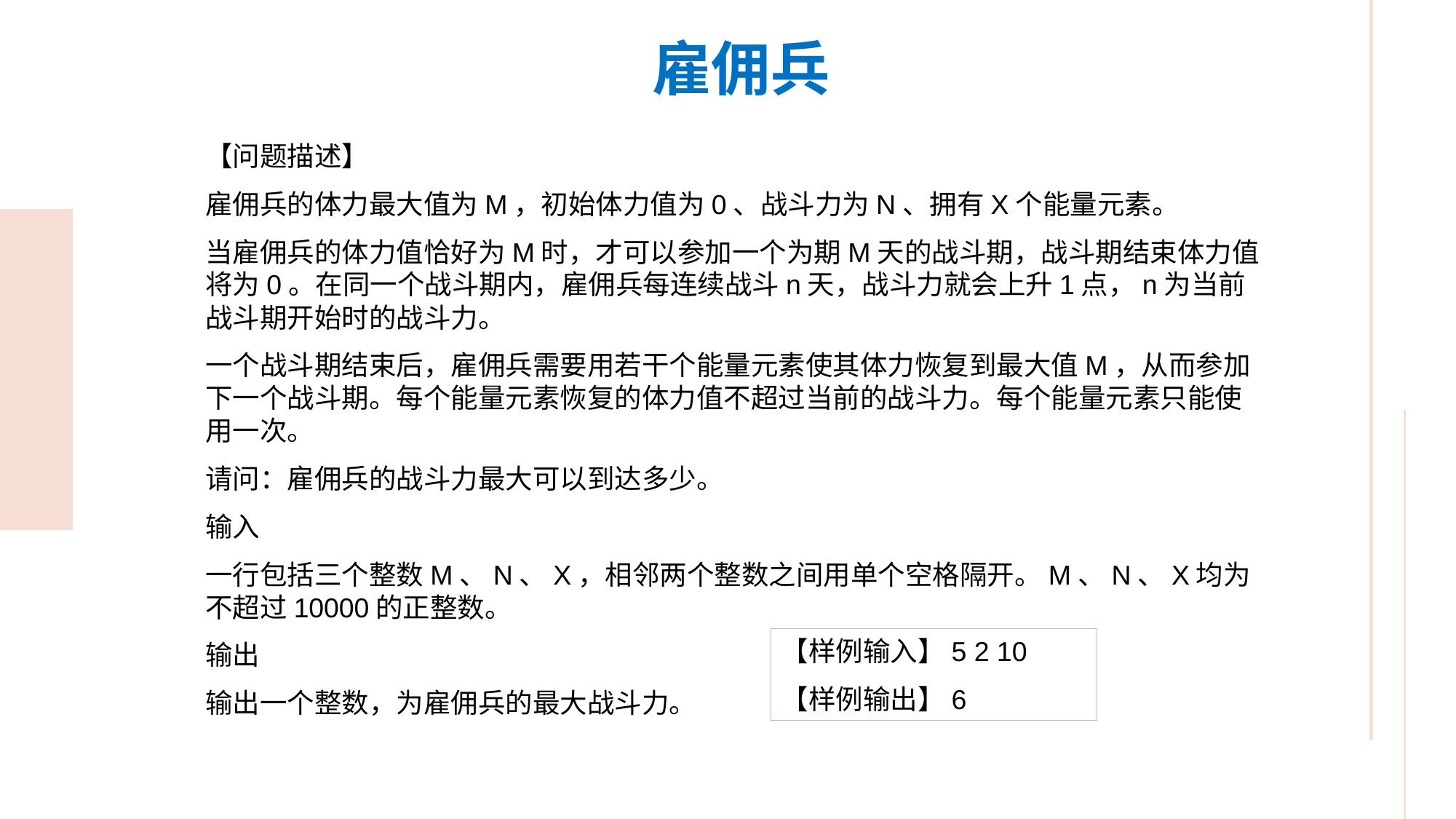

雇佣兵
【问题描述】
雇佣兵的体力最大值为M，初始体力值为0、战斗力为N、拥有X个能量元素。
当雇佣兵的体力值恰好为M时，才可以参加一个为期M天的战斗期，战斗期结束体力值将为0。在同一个战斗期内，雇佣兵每连续战斗n天，战斗力就会上升1点，n为当前战斗期开始时的战斗力。
一个战斗期结束后，雇佣兵需要用若干个能量元素使其体力恢复到最大值M，从而参加下一个战斗期。每个能量元素恢复的体力值不超过当前的战斗力。每个能量元素只能使用一次。
请问：雇佣兵的战斗力最大可以到达多少。
输入
一行包括三个整数M、N、X，相邻两个整数之间用单个空格隔开。M、N、X均为不超过10000的正整数。
输出
输出一个整数，为雇佣兵的最大战斗力。

【样例输入】5 2 10
【样例输出】6